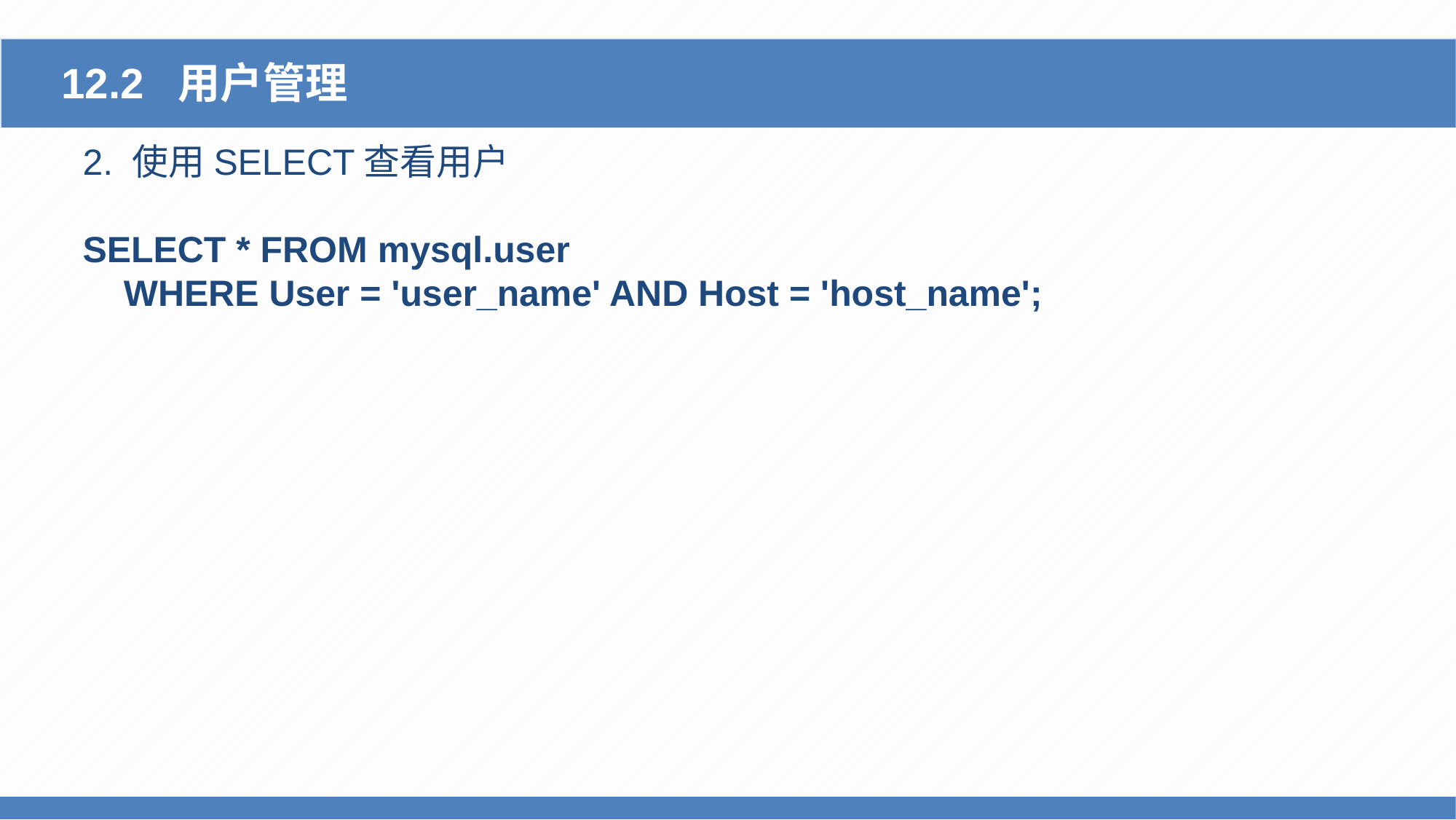

12.2  用户管理
2. 使用SELECT查看用户

SELECT * FROM mysql.user
    WHERE User = 'user_name' AND Host = 'host_name';